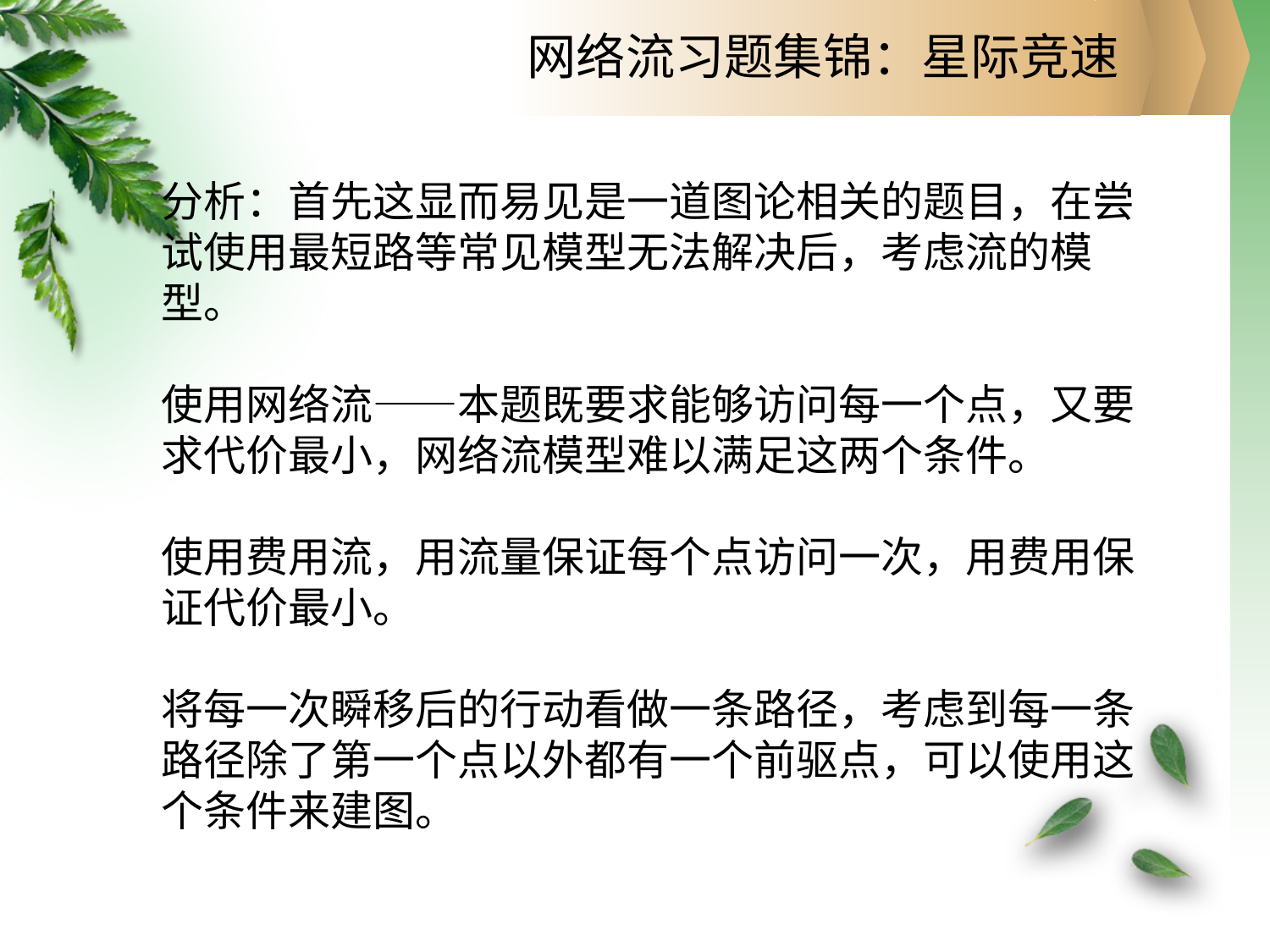

网络流习题集锦：星际竞速
分析：首先这显而易见是一道图论相关的题目，在尝试使用最短路等常见模型无法解决后，考虑流的模型。

使用网络流——本题既要求能够访问每一个点，又要求代价最小，网络流模型难以满足这两个条件。

使用费用流，用流量保证每个点访问一次，用费用保证代价最小。

将每一次瞬移后的行动看做一条路径，考虑到每一条路径除了第一个点以外都有一个前驱点，可以使用这个条件来建图。